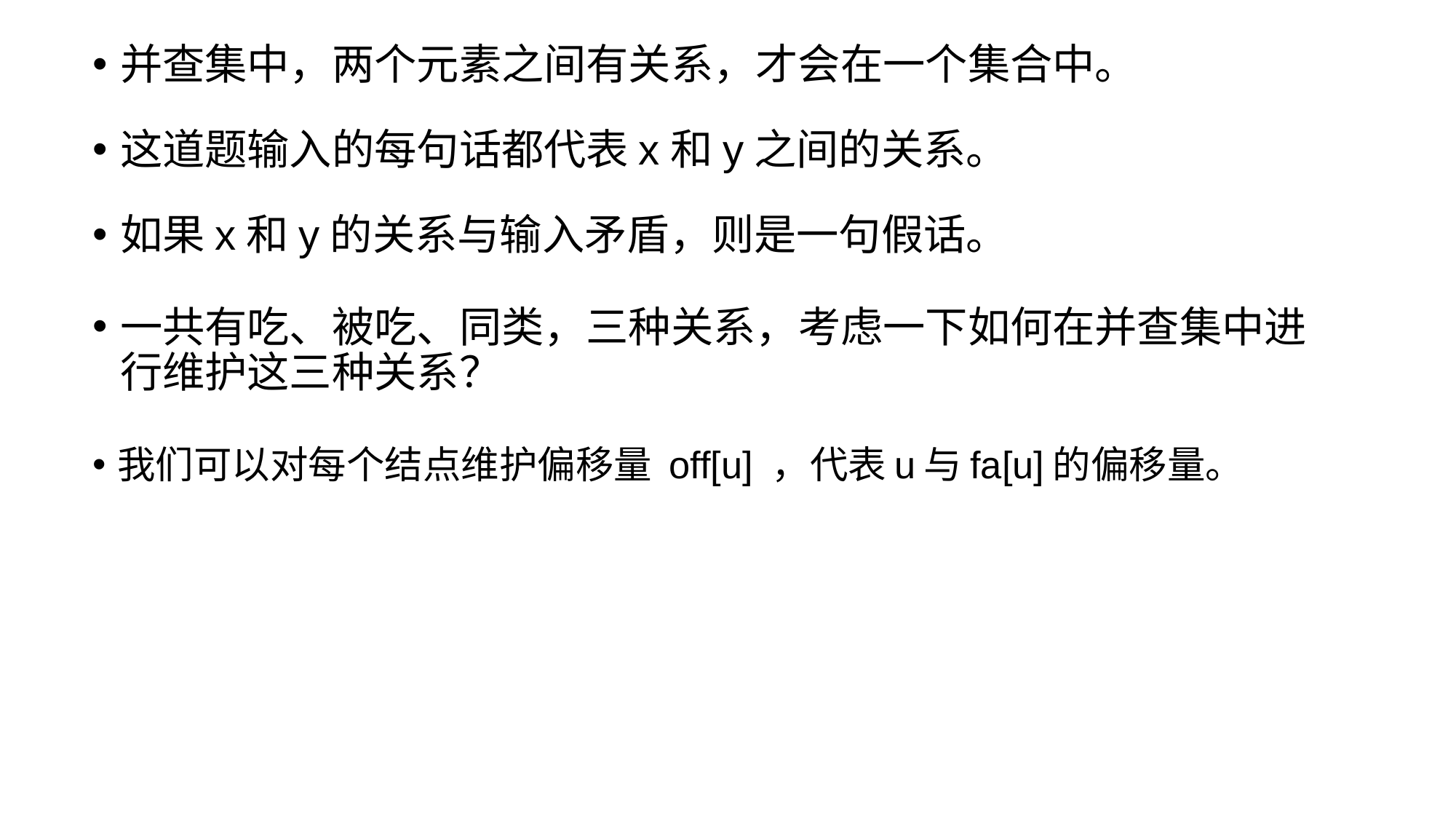

并查集中，两个元素之间有关系，才会在一个集合中。
这道题输入的每句话都代表x和y之间的关系。
如果x和y的关系与输入矛盾，则是一句假话。
一共有吃、被吃、同类，三种关系，考虑一下如何在并查集中进行维护这三种关系？
我们可以对每个结点维护偏移量 off[u] ，代表u与fa[u]的偏移量。